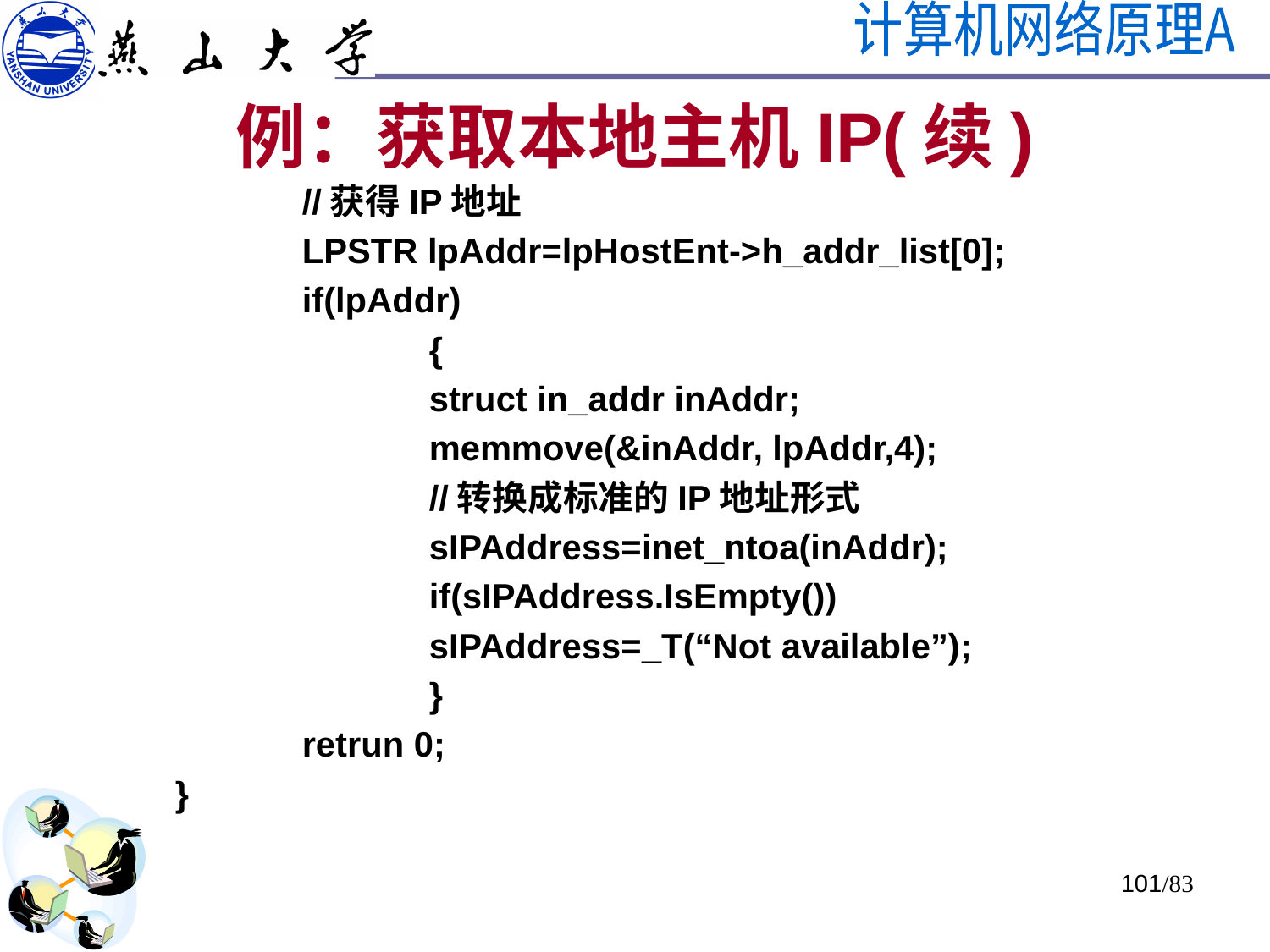

# 例：获取本地主机IP(续)
	//获得IP地址
	LPSTR lpAddr=lpHostEnt->h_addr_list[0];
	if(lpAddr)
		{
		struct in_addr inAddr;
		memmove(&inAddr, lpAddr,4);
		//转换成标准的IP地址形式
		sIPAddress=inet_ntoa(inAddr);
		if(sIPAddress.IsEmpty())
		sIPAddress=_T(“Not available”);
		}
	retrun 0;
}

101/83